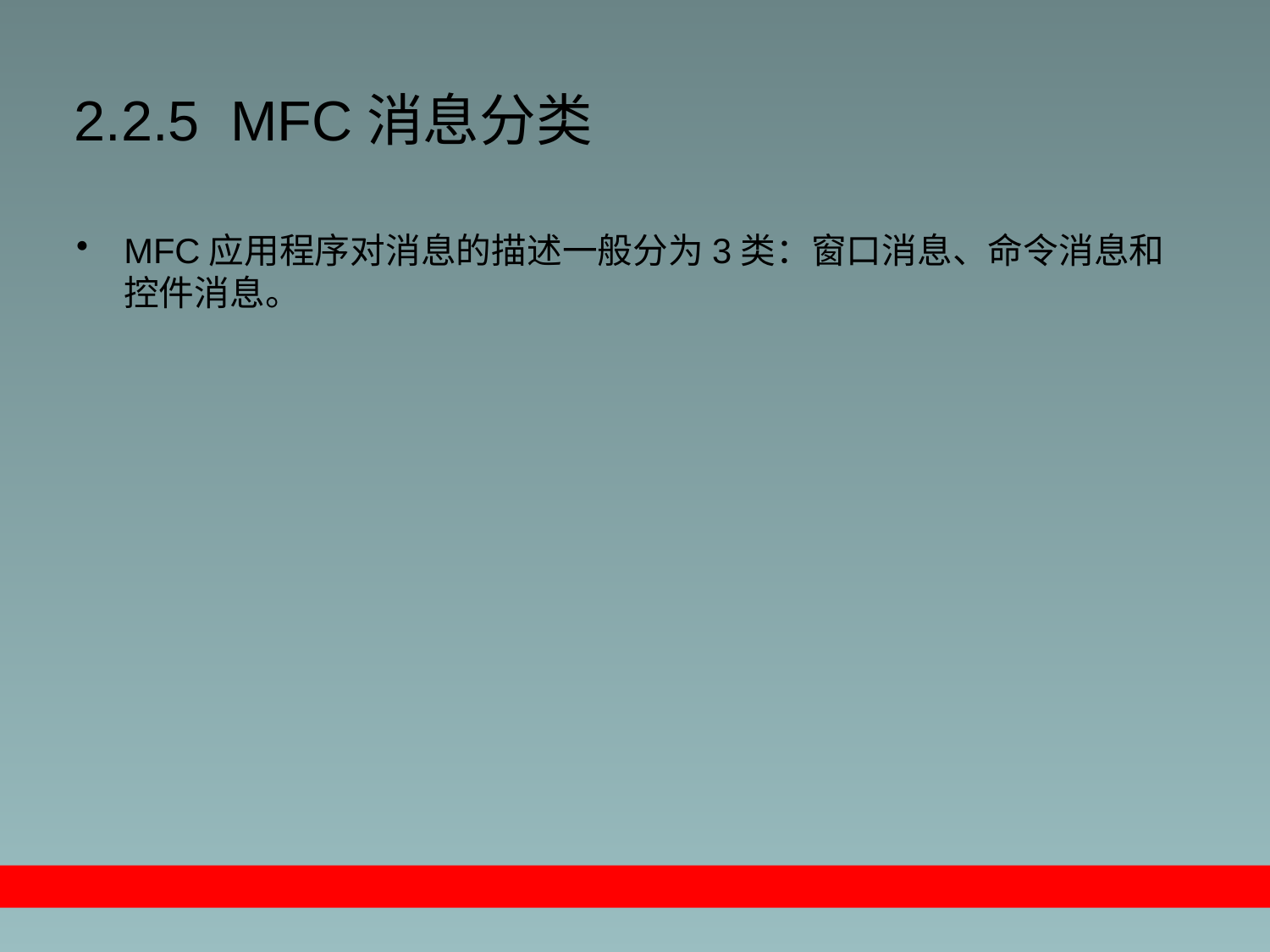

# 2.2.5  MFC消息分类
MFC应用程序对消息的描述一般分为3类：窗口消息、命令消息和控件消息。